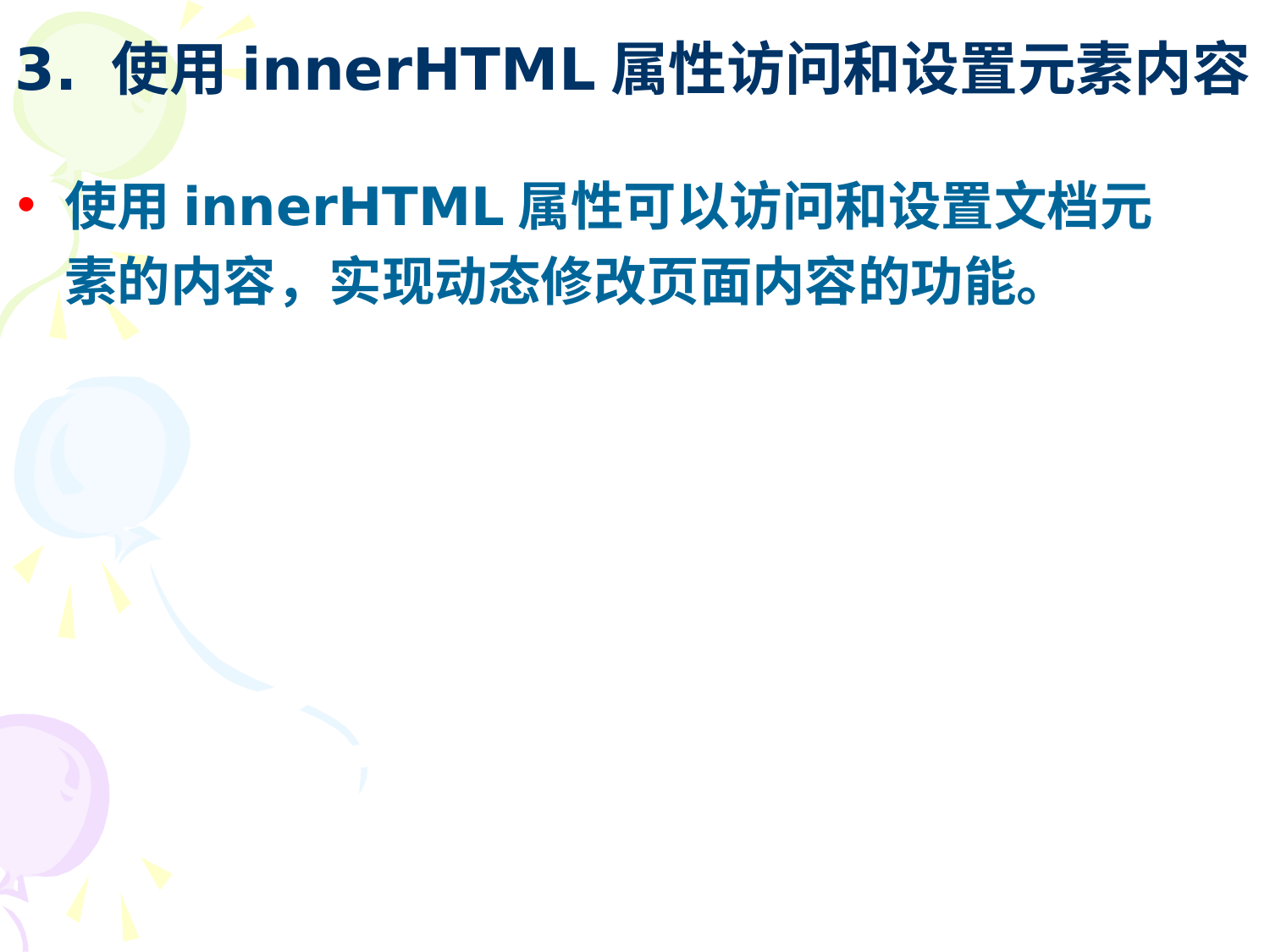

# 3. 使用innerHTML属性访问和设置元素内容
使用innerHTML属性可以访问和设置文档元素的内容，实现动态修改页面内容的功能。